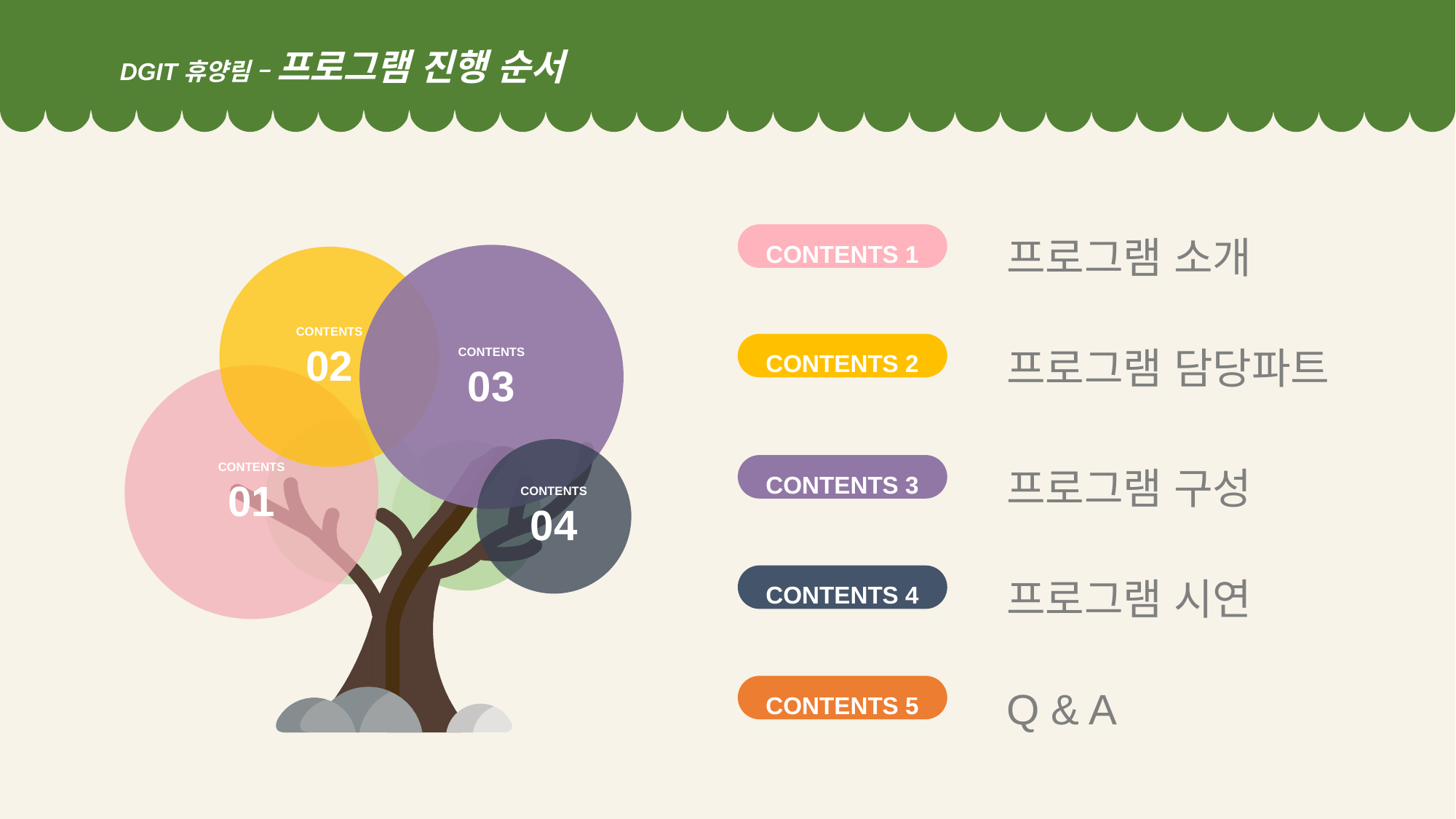

DGIT휴양림 – 프로그램 진행 순서

프로그램 소개
CONTENTS 1
CONTENTS
03
CONTENTS
02
프로그램 담당파트
CONTENTS 2
CONTENTS
01

프로그램 구성
CONTENTS 3
CONTENTS
04

프로그램 시연
CONTENTS 4
Q & A
CONTENTS 5